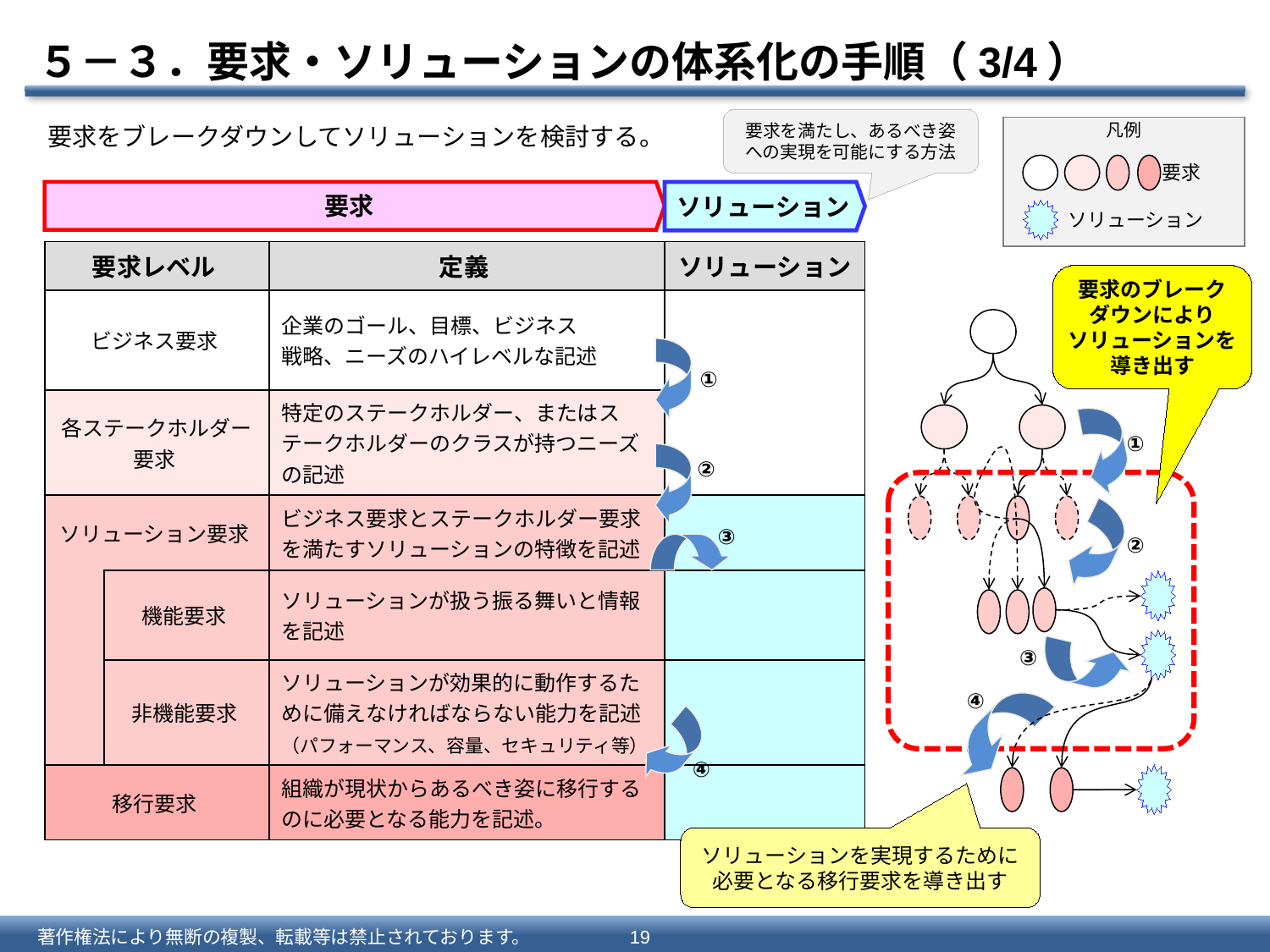

# ５－３．要求・ソリューションの体系化の手順（3/4）
要求を満たし、あるべき姿
への実現を可能にする方法
要求をブレークダウンしてソリューションを検討する。
凡例
要求

要求
ソリューション

ソリューション
| 要求レベル |  | 定義 | ソリューション |
| --- | --- | --- | --- |
| ビジネス要求 |  | 企業のゴール、目標、ビジネス 戦略、ニーズのハイレベルな記述 |  |
| 各ステークホルダー 要求 |  | 特定のステークホルダー、またはステークホルダーのクラスが持つニーズの記述 |  |
| ソリューション要求 |  | ビジネス要求とステークホルダー要求を満たすソリューションの特徴を記述 |  |
|  | 機能要求 | ソリューションが扱う振る舞いと情報を記述 |  |
|  | 非機能要求 | ソリューションが効果的に動作するために備えなければならない能力を記述（パフォーマンス、容量、セキュリティ等） |  |
| 移行要求 |  | 組織が現状からあるべき姿に移行するのに必要となる能力を記述。 |  |
要求のブレーク
ダウンにより
ソリューションを
導き出す

①

①

②

③
②

③

④

④

ソリューションを実現するために
必要となる移行要求を導き出す